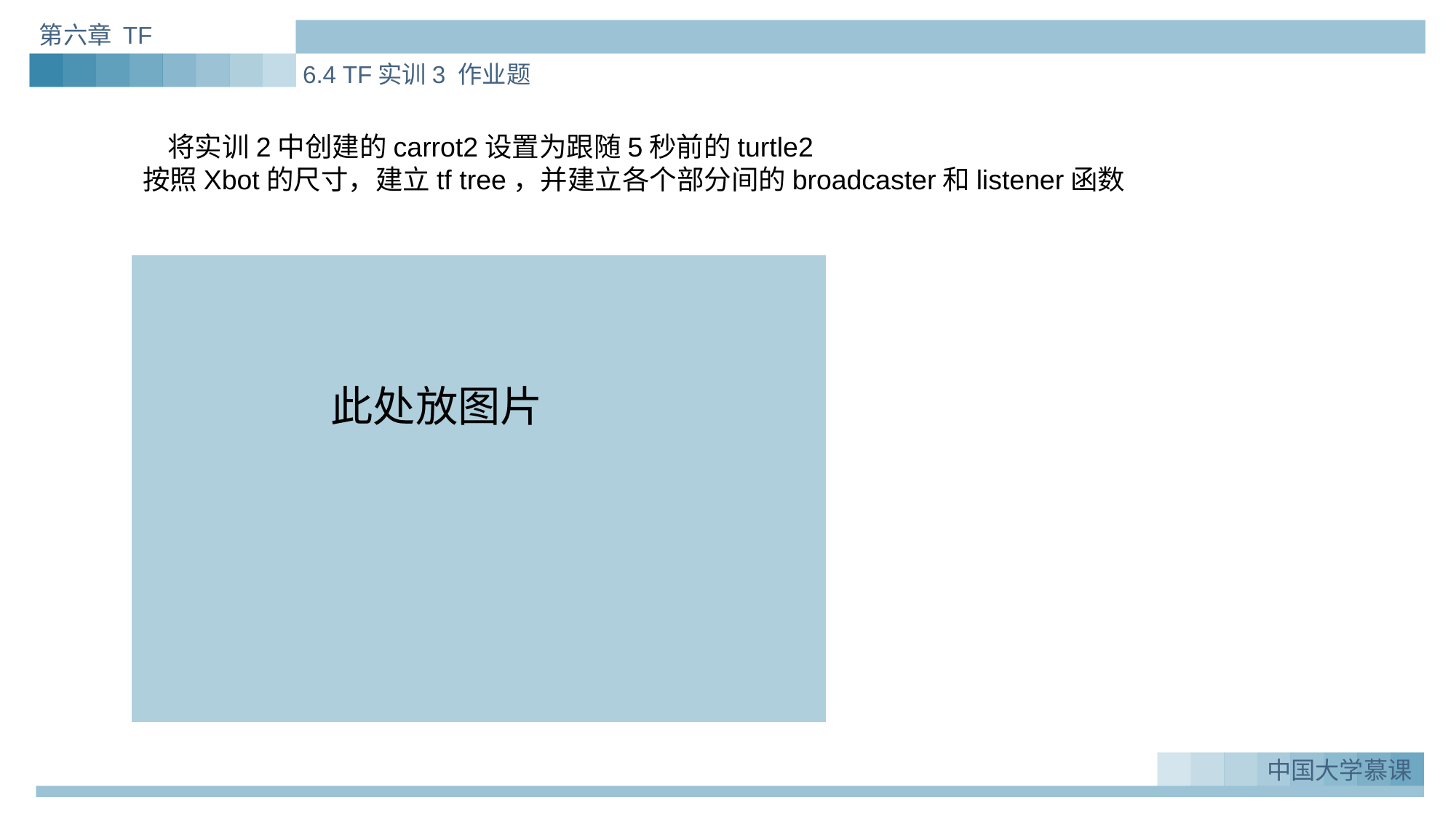

第六章 TF
6.4 TF实训3 作业题
   将实训2中创建的carrot2设置为跟随5秒前的turtle2
按照Xbot的尺寸，建立tf tree，并建立各个部分间的broadcaster和listener函数

此处放图片
中国大学慕课